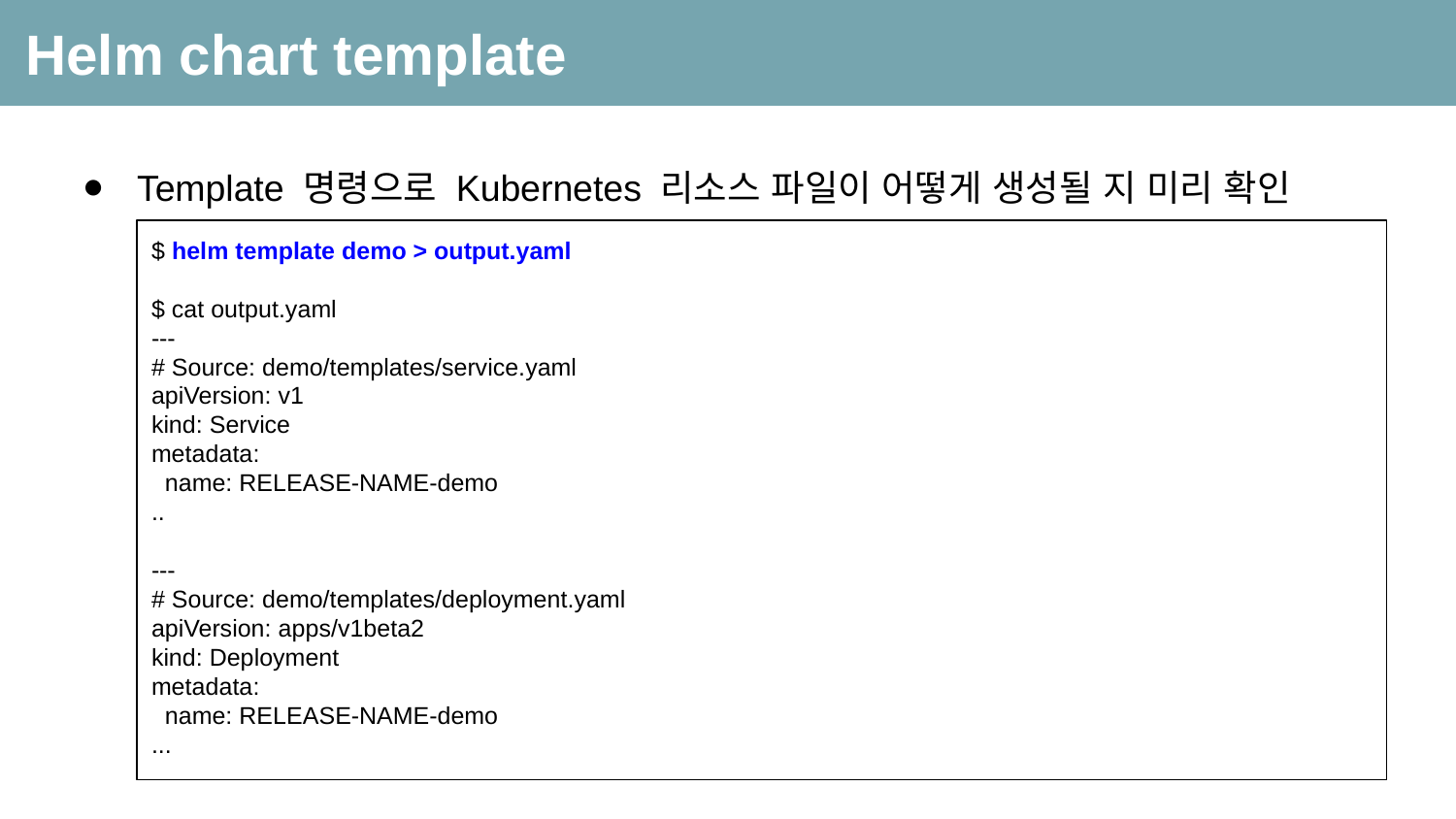

Helm chart template
Template 명령으로 Kubernetes 리소스 파일이 어떻게 생성될 지 미리 확인
$ helm template demo > output.yaml

$ cat output.yaml
---
# Source: demo/templates/service.yaml
apiVersion: v1
kind: Service
metadata:
  name: RELEASE-NAME-demo
..

---
# Source: demo/templates/deployment.yaml
apiVersion: apps/v1beta2
kind: Deployment
metadata:
  name: RELEASE-NAME-demo
...